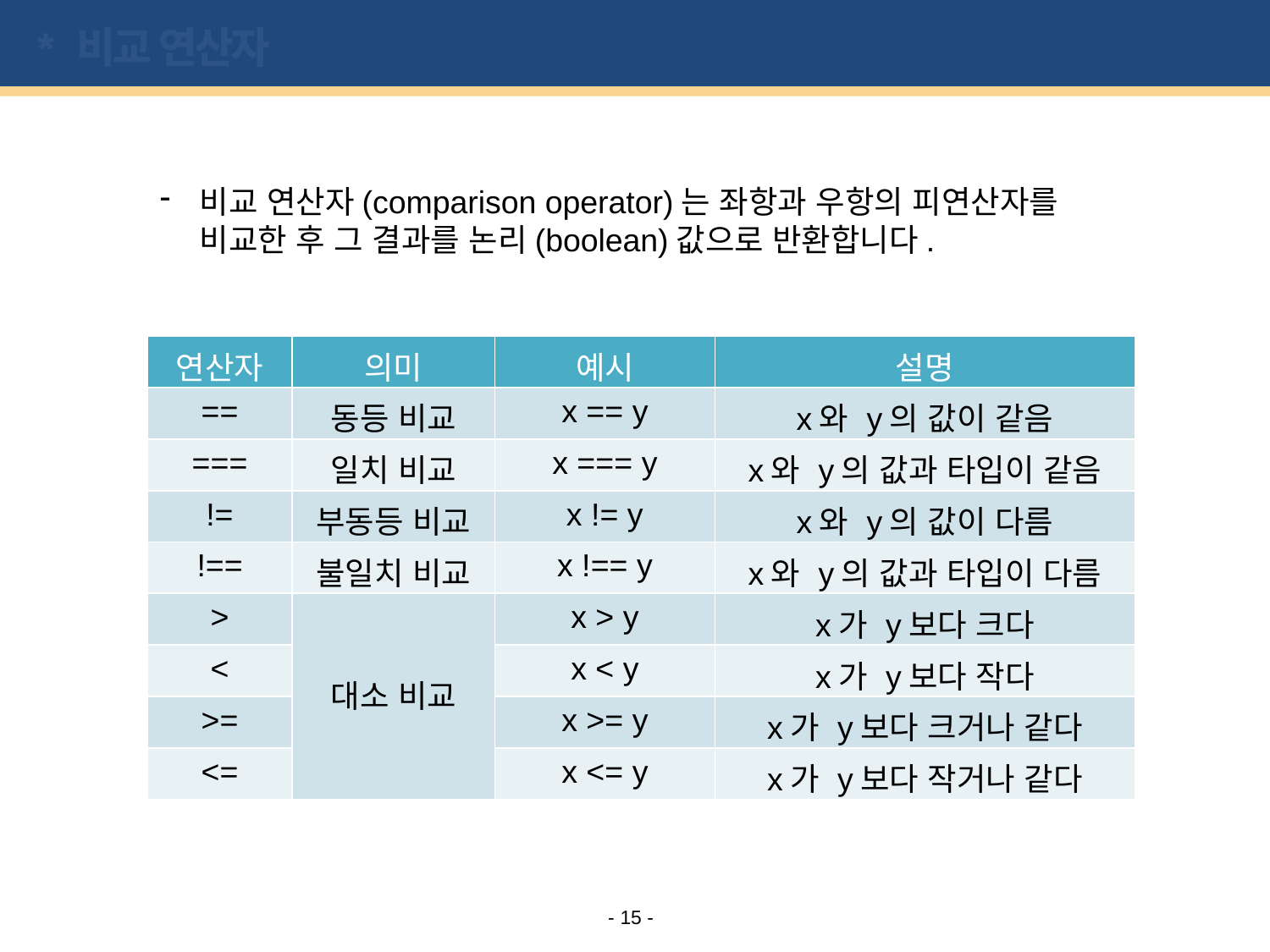

# * 비교 연산자
비교 연산자(comparison operator)는 좌항과 우항의 피연산자를 비교한 후 그 결과를 논리(boolean)값으로 반환합니다.
| 연산자 | 의미 | 예시 | 설명 |
| --- | --- | --- | --- |
| == | 동등 비교 | x == y | x와 y의 값이 같음 |
| === | 일치 비교 | x === y | x와 y의 값과 타입이 같음 |
| != | 부동등 비교 | x != y | x와 y의 값이 다름 |
| !== | 불일치 비교 | x !== y | x와 y의 값과 타입이 다름 |
| > | 대소 비교 | x > y | x가 y보다 크다 |
| < |  | x < y | x가 y보다 작다 |
| >= |  | x >= y | x가 y보다 크거나 같다 |
| <= |  | x <= y | x가 y보다 작거나 같다 |